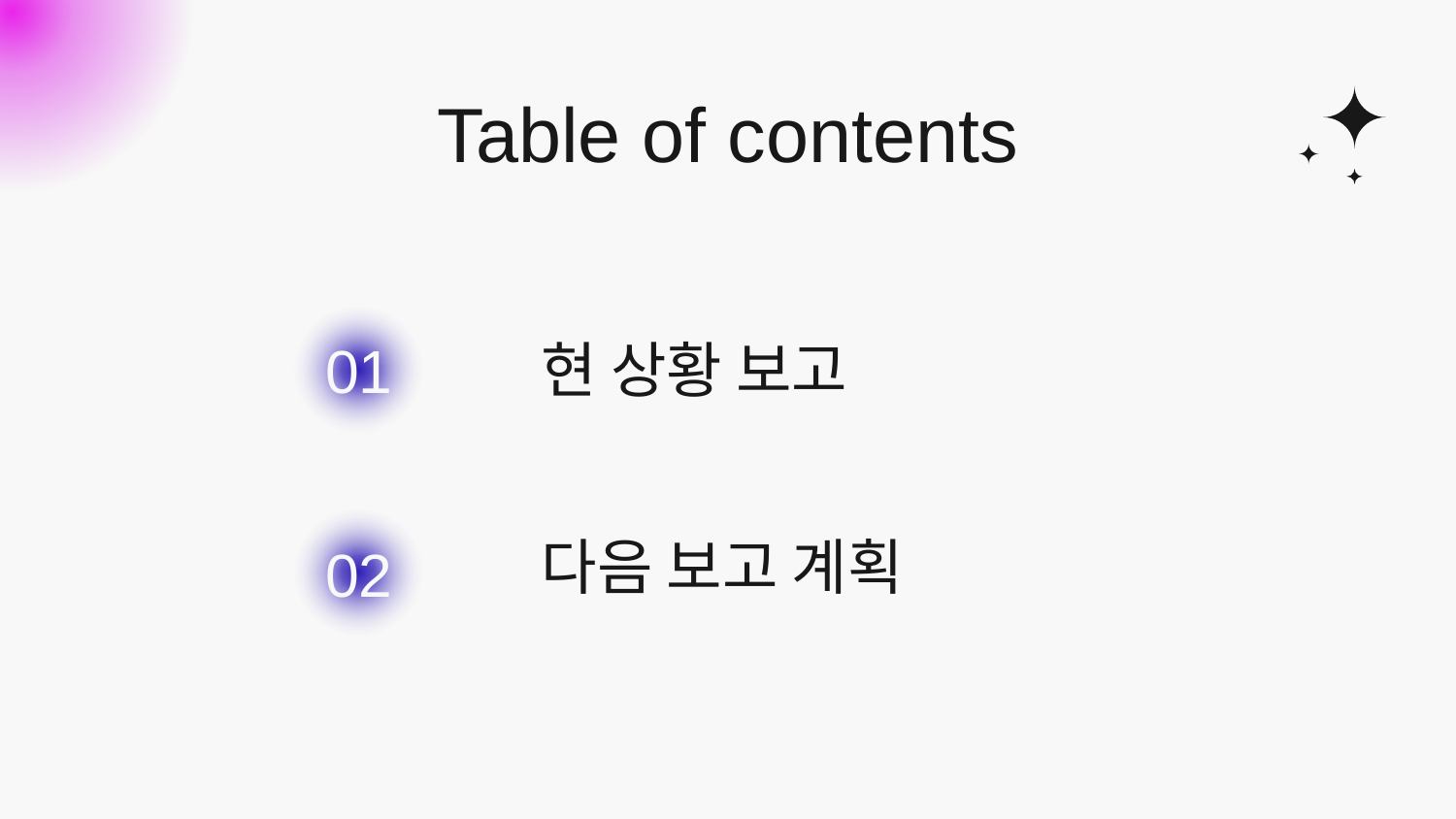

# Table of contents

01
현 상황 보고
01

02
01
다음 보고 계획
01
01
01
01
01
01